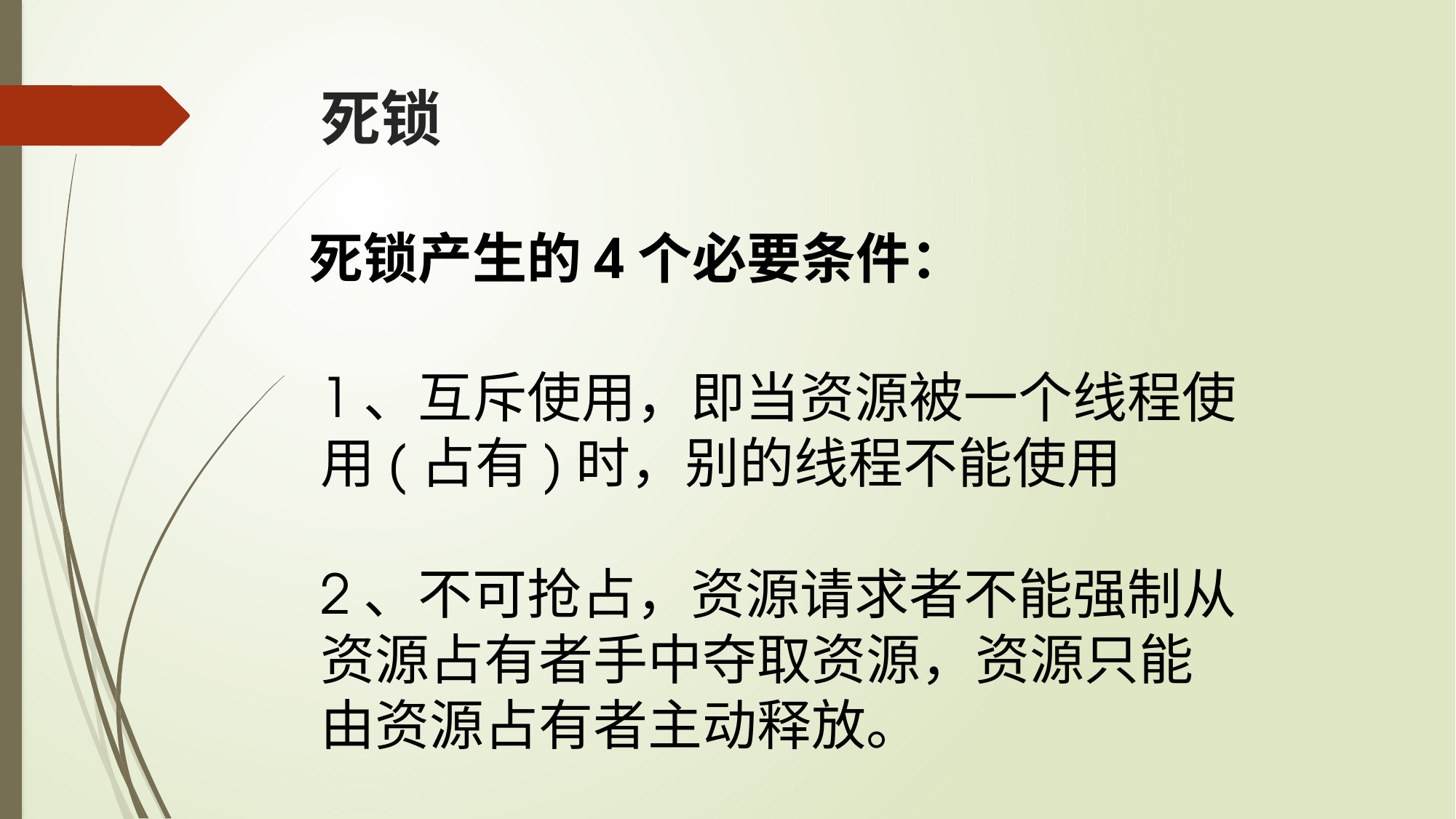

# 死锁
死锁产生的4个必要条件：
1、互斥使用，即当资源被一个线程使用(占有)时，别的线程不能使用

2、不可抢占，资源请求者不能强制从资源占有者手中夺取资源，资源只能由资源占有者主动释放。